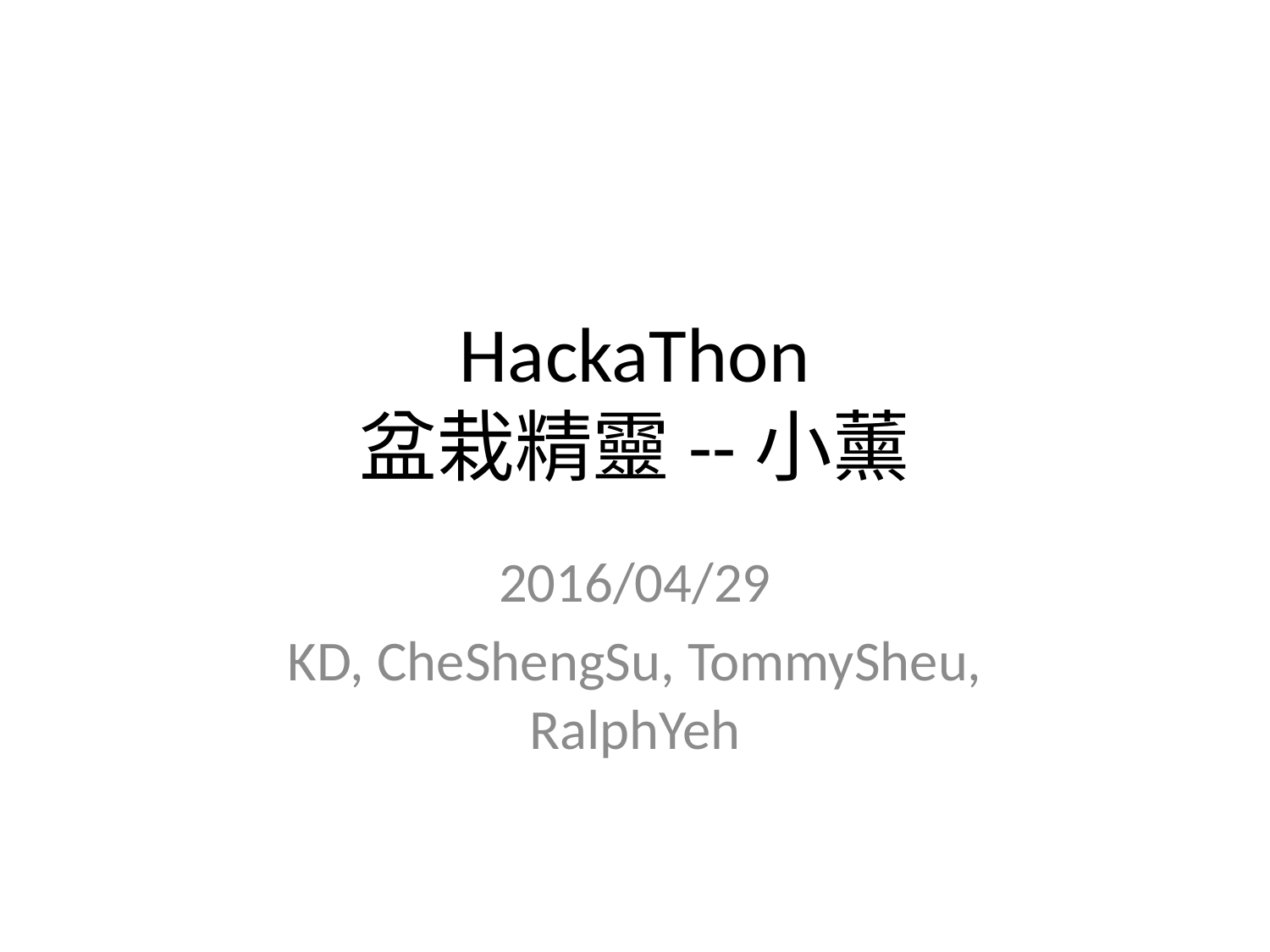

# HackaThon 盆栽精靈--小薰
2016/04/29
KD, CheShengSu, TommySheu, RalphYeh